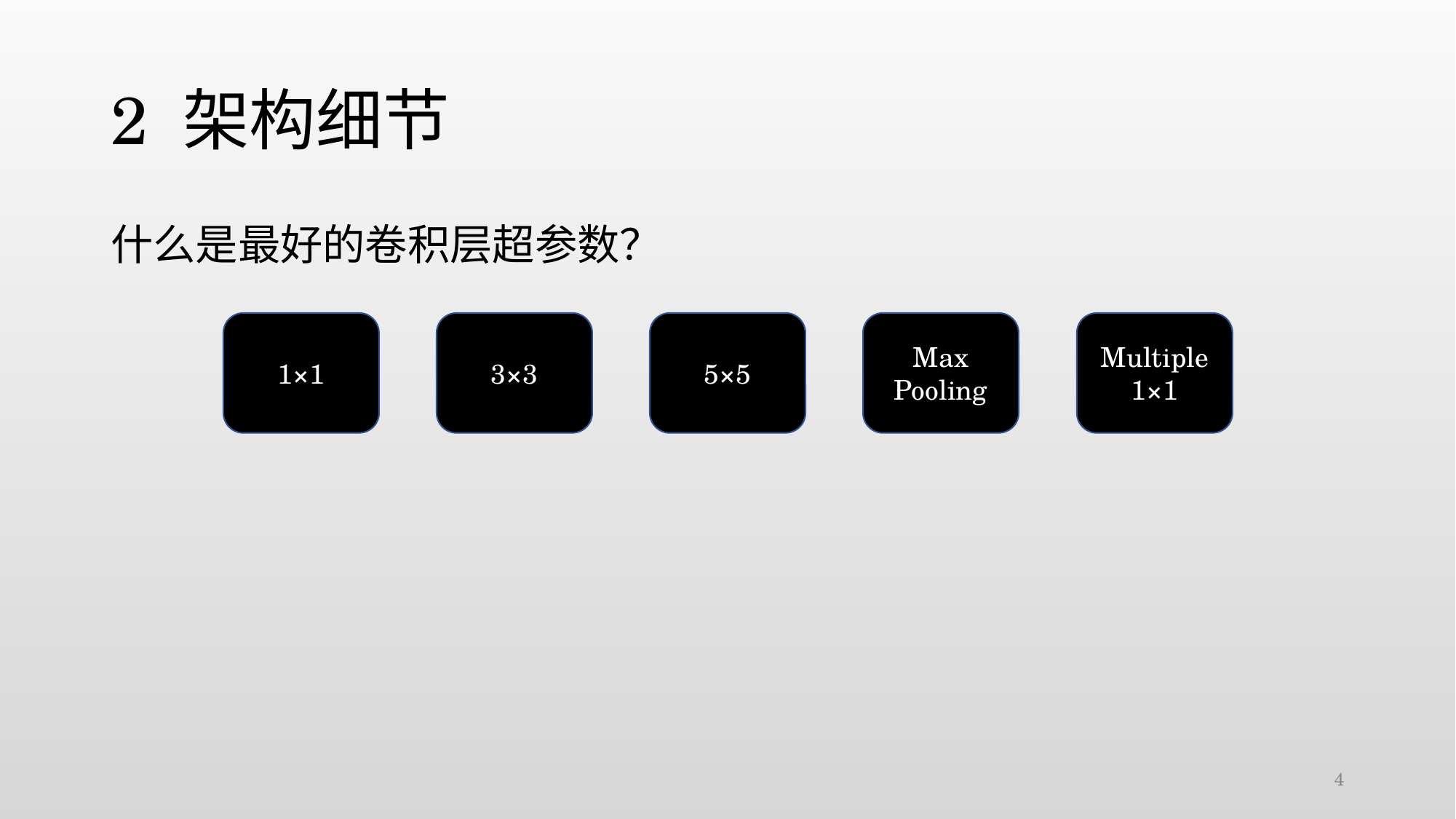

# 2 架构细节
什么是最好的卷积层超参数？
5×5
Max Pooling
Multiple 1×1
3×3
1×1
4